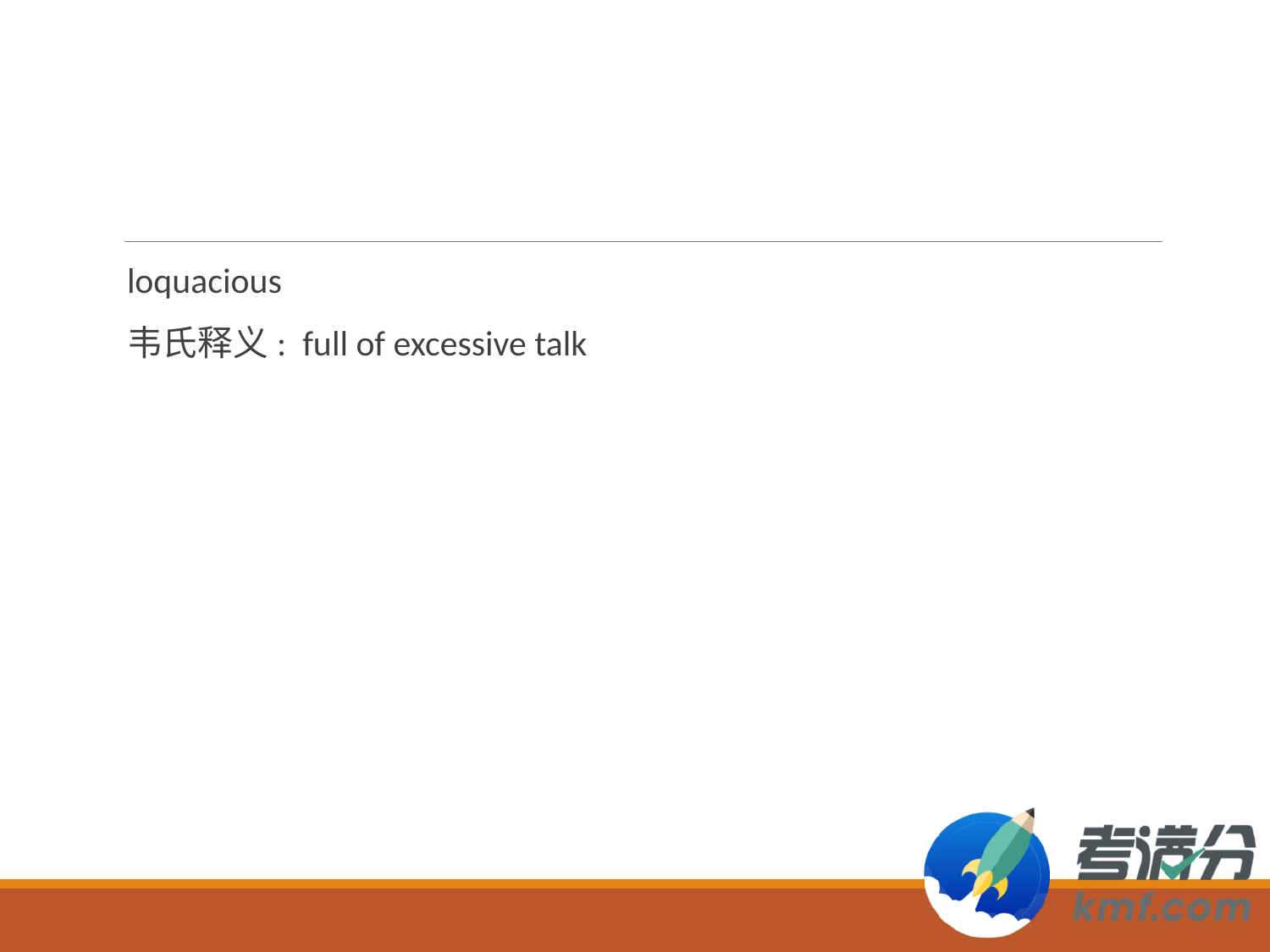

#
loquacious
韦氏释义:  full of excessive talk